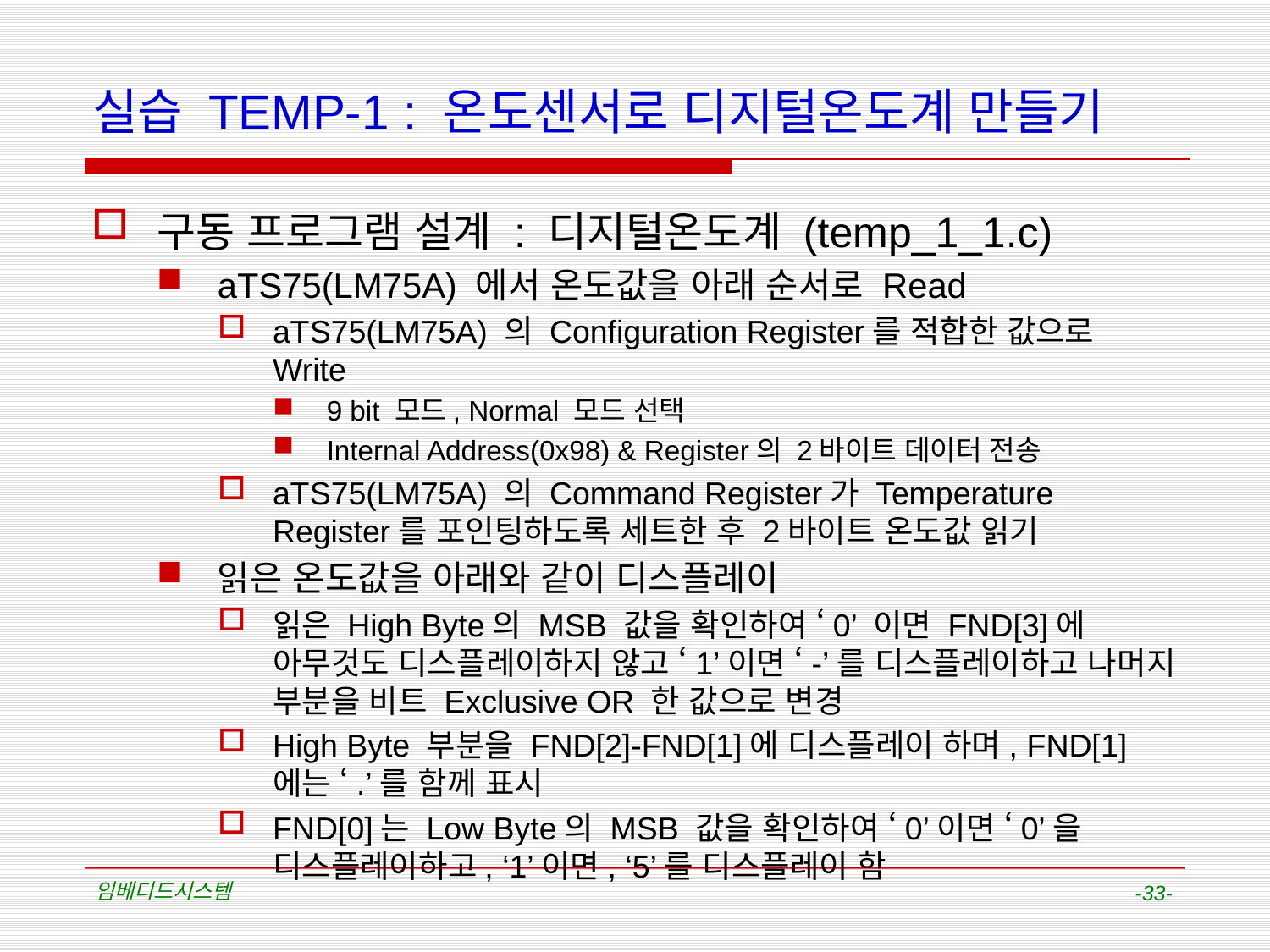

# 실습 TEMP-1 : 온도센서로 디지털온도계 만들기
구동 프로그램 설계 : 디지털온도계 (temp_1_1.c)
aTS75(LM75A) 에서 온도값을 아래 순서로 Read
aTS75(LM75A) 의 Configuration Register를 적합한 값으로 Write
9 bit 모드, Normal 모드 선택
Internal Address(0x98) & Register의 2바이트 데이터 전송
aTS75(LM75A) 의 Command Register가 Temperature Register를 포인팅하도록 세트한 후 2바이트 온도값 읽기
읽은 온도값을 아래와 같이 디스플레이
읽은 High Byte의 MSB 값을 확인하여 ‘0’ 이면 FND[3]에 아무것도 디스플레이하지 않고 ‘1’이면 ‘-’를 디스플레이하고 나머지 부분을 비트 Exclusive OR 한 값으로 변경
High Byte 부분을 FND[2]-FND[1]에 디스플레이 하며, FND[1]에는 ‘.’를 함께 표시
FND[0]는 Low Byte의 MSB 값을 확인하여 ‘0’이면 ‘0’을 디스플레이하고, ‘1’이면, ‘5’를 디스플레이 함
임베디드시스템
-33-